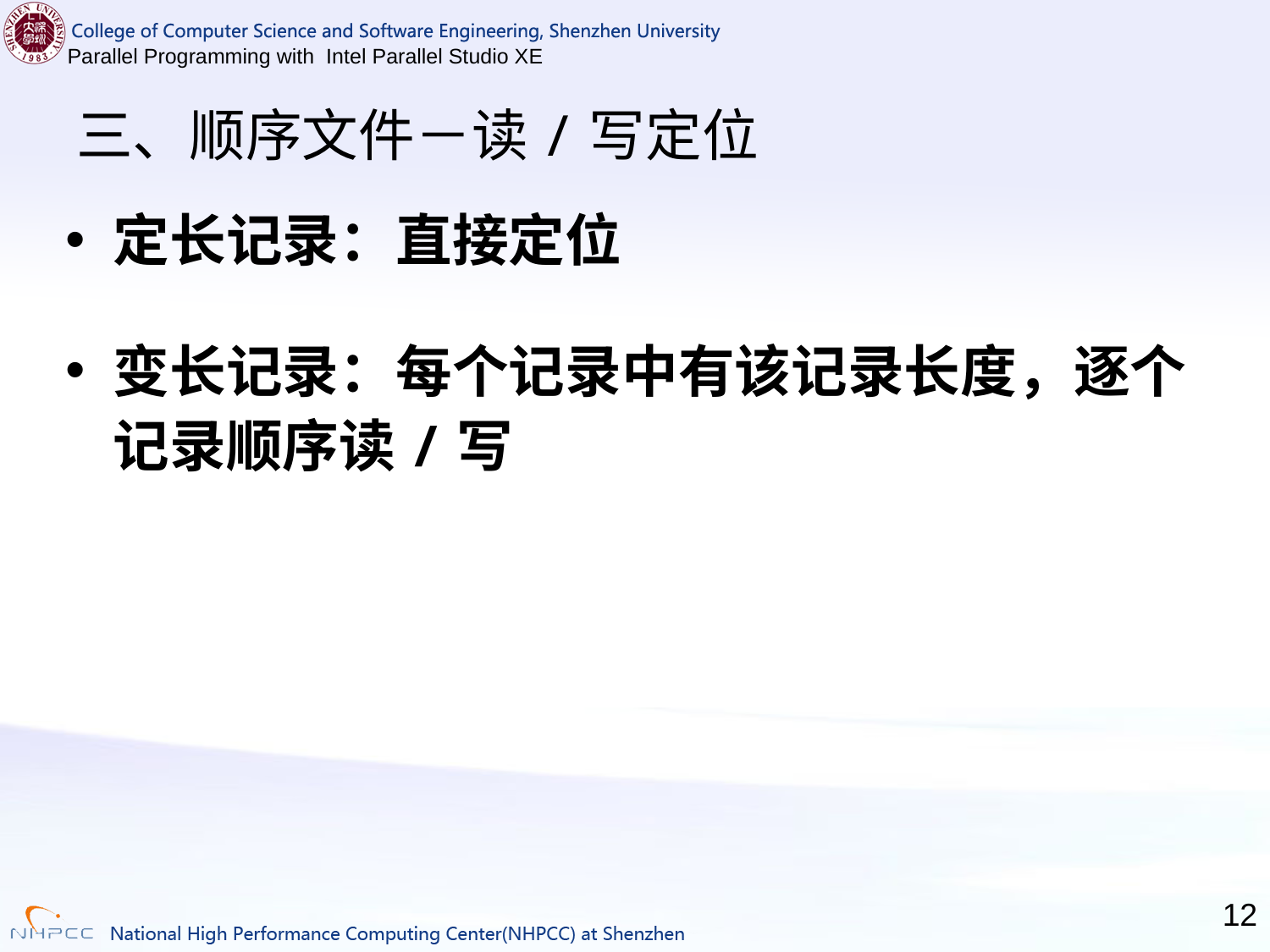

# 三、顺序文件－读/写定位
定长记录：直接定位
变长记录：每个记录中有该记录长度，逐个记录顺序读/写
12